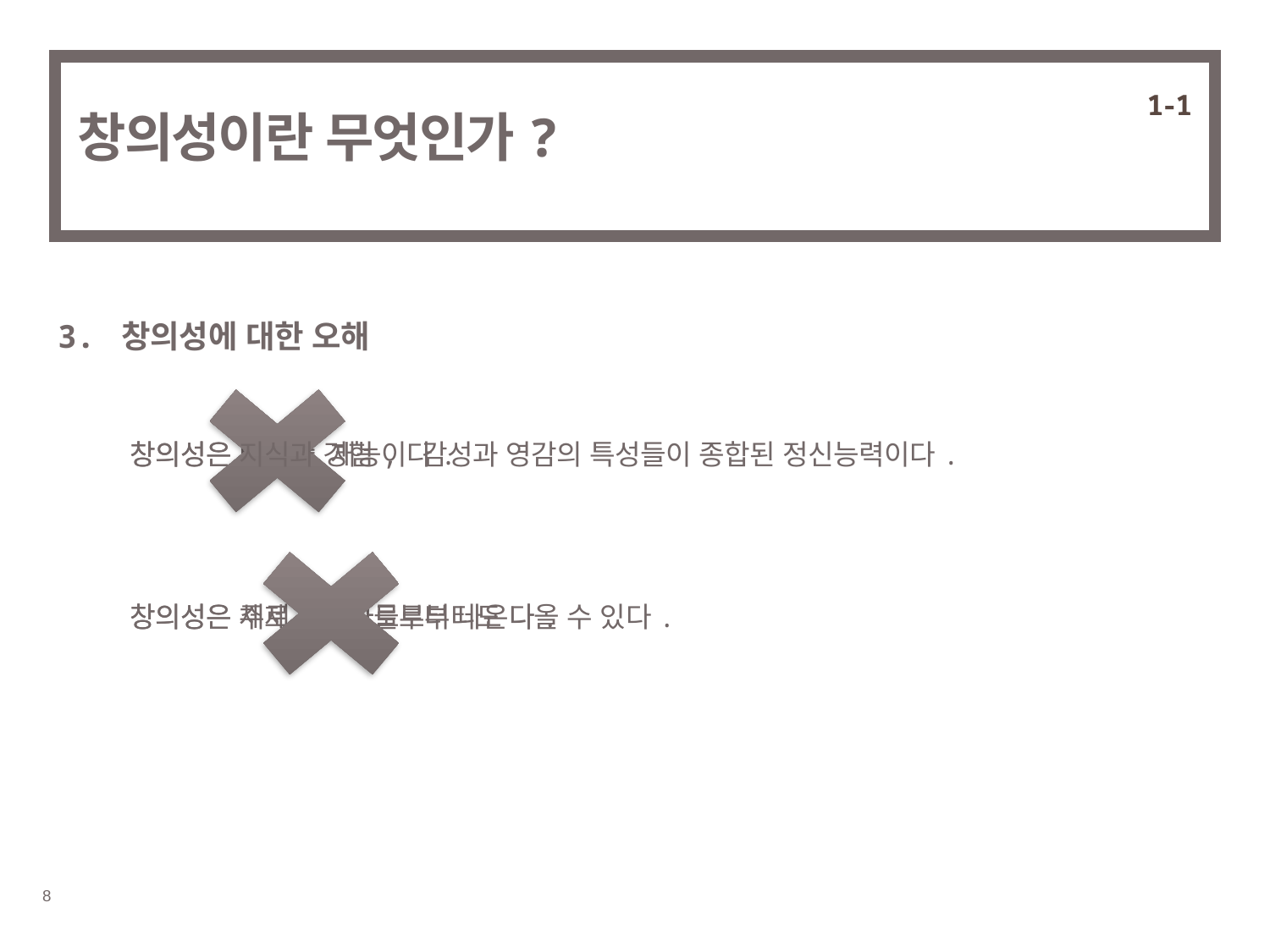

1-1

# 창의성이란 무엇인가?
3. 창의성에 대한 오해

창의성은 지식과 경험, 감성과 영감의 특성들이 종합된 정신능력이다.
창의성은 타고난  재능이다.

창의성은 체제 순응자들로부터도 나올 수 있다.
창의성은 주로 반항자로부터 나온다.